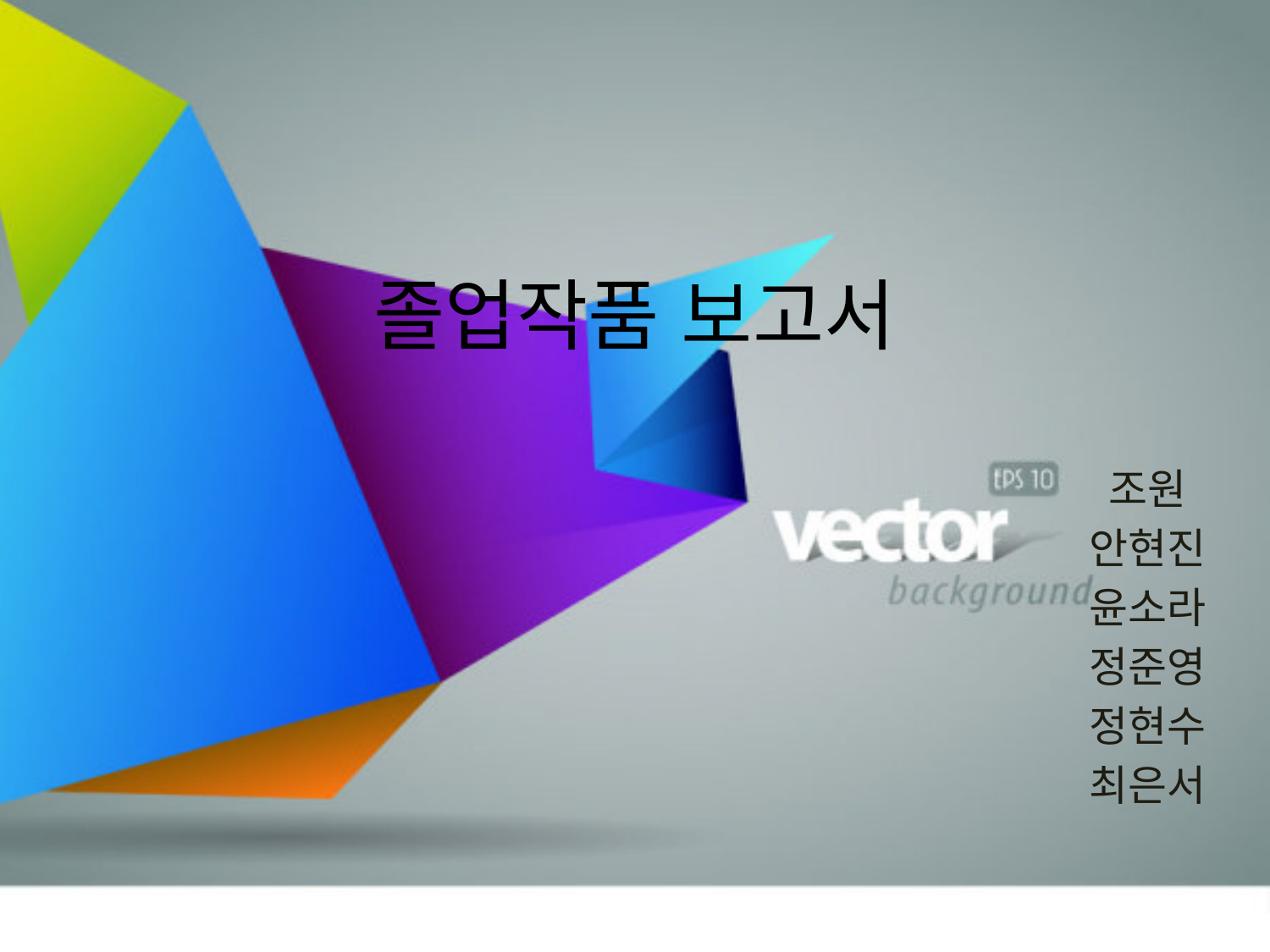

# 졸업작품 보고서
조원
안현진
윤소라
정준영
정현수
최은서